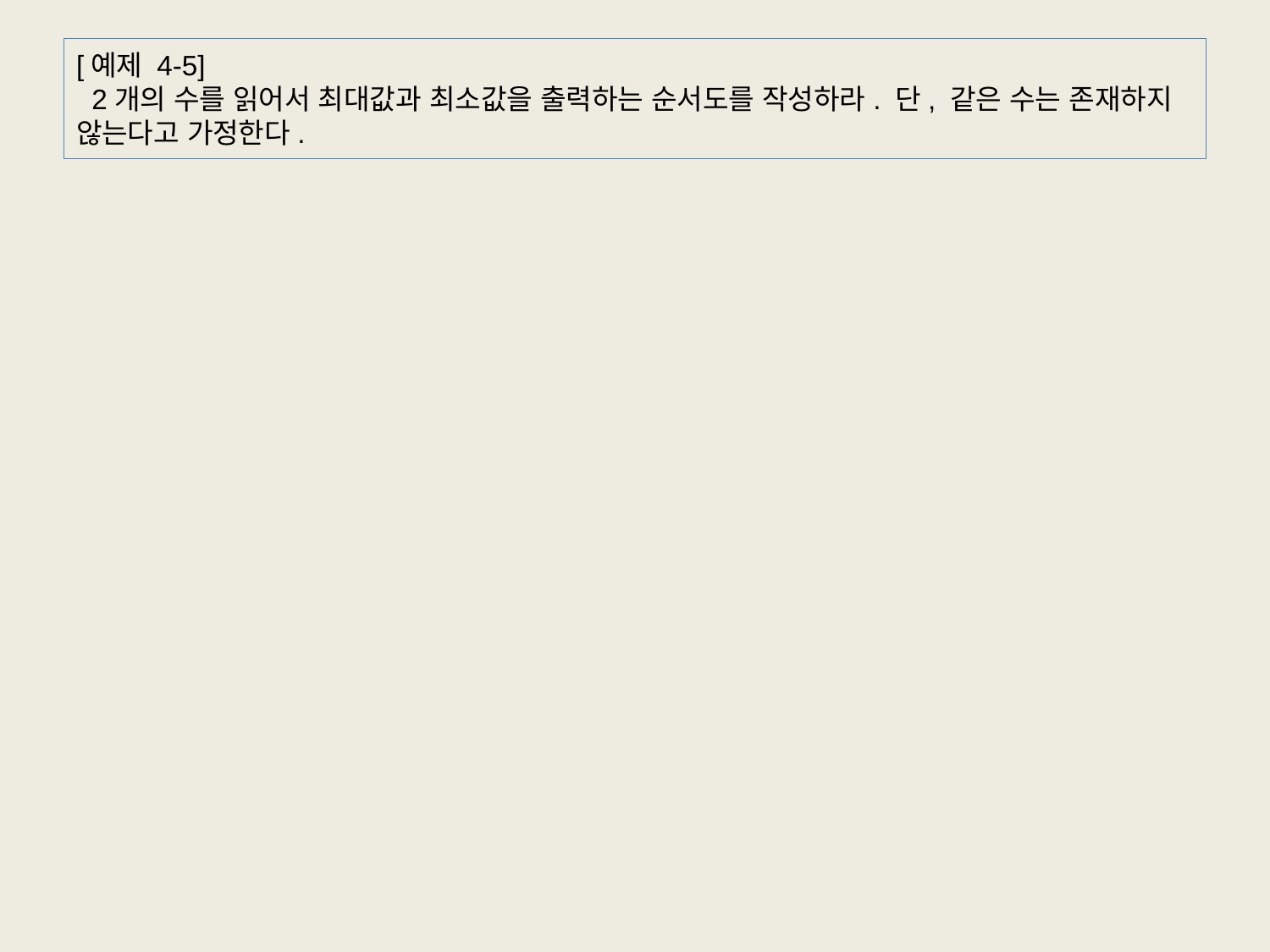

# [예제 4-5]   2개의 수를 읽어서 최대값과 최소값을 출력하는 순서도를 작성하라. 단, 같은 수는 존재하지 않는다고 가정한다.